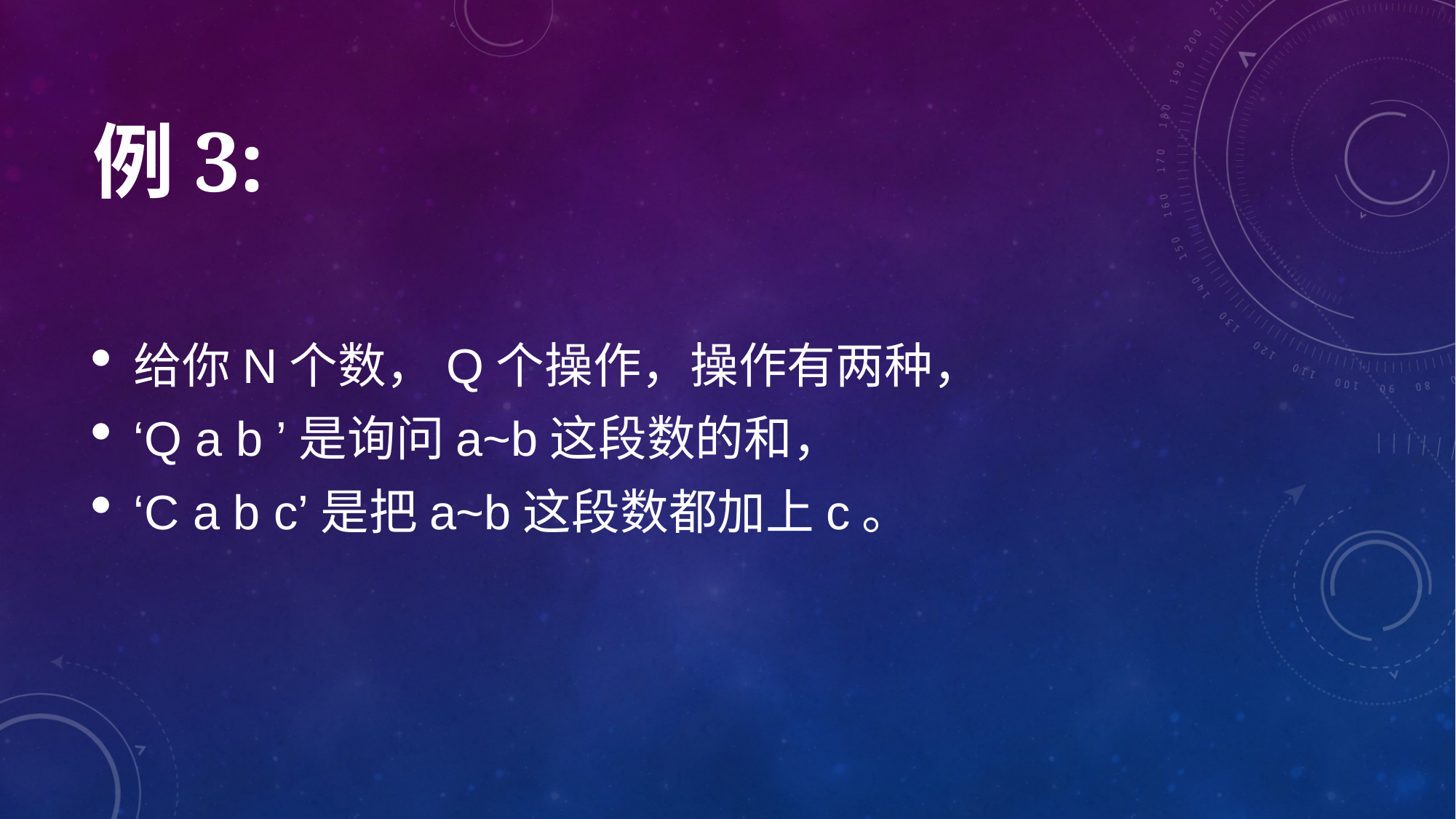

# 例3:
给你N个数，Q个操作，操作有两种，
‘Q a b ’是询问a~b这段数的和，
‘C a b c’是把a~b这段数都加上c。